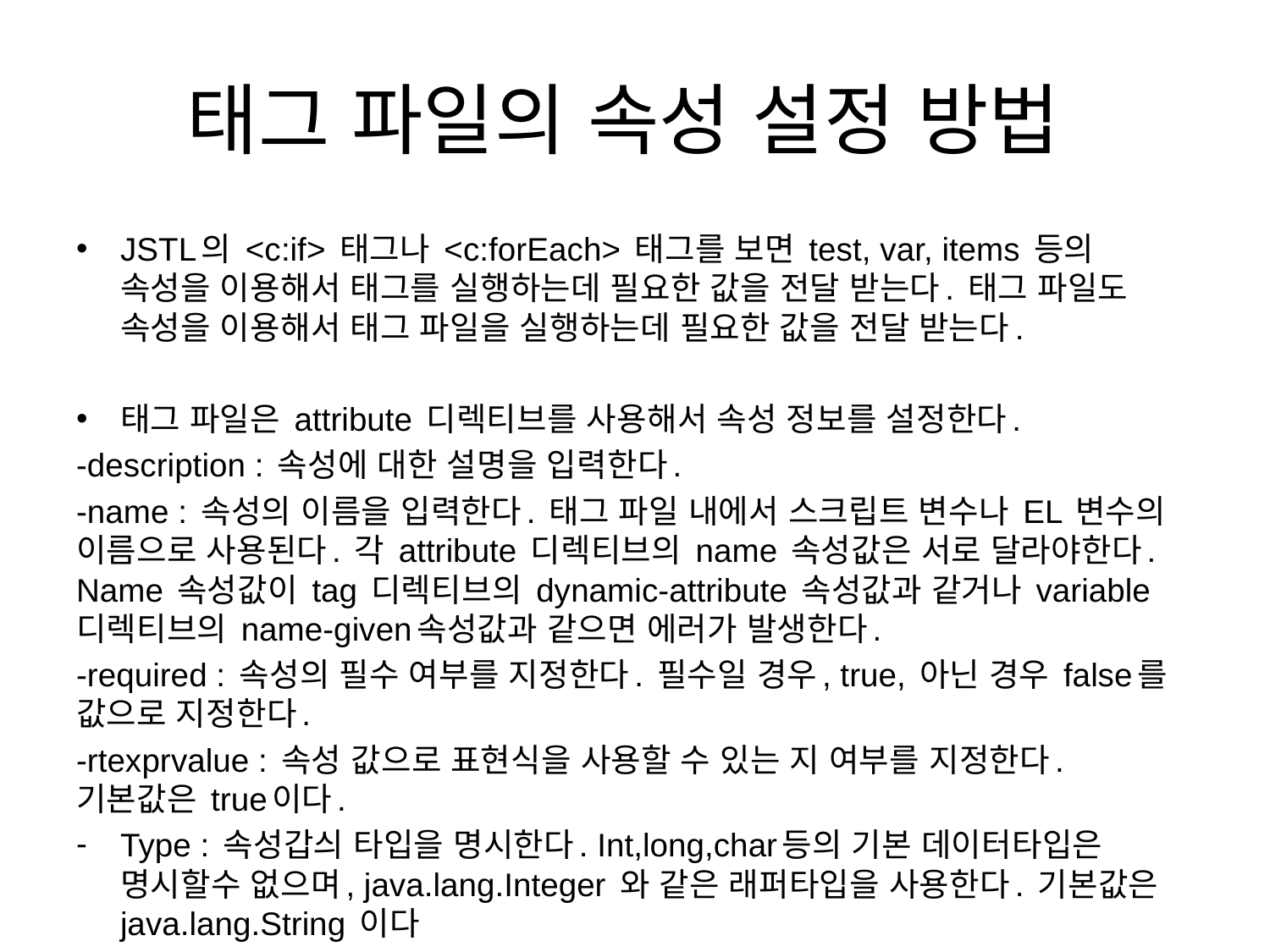

# 태그 파일의 속성 설정 방법
JSTL의 <c:if> 태그나 <c:forEach> 태그를 보면 test, var, items 등의 속성을 이용해서 태그를 실행하는데 필요한 값을 전달 받는다. 태그 파일도 속성을 이용해서 태그 파일을 실행하는데 필요한 값을 전달 받는다.

태그 파일은 attribute 디렉티브를 사용해서 속성 정보를 설정한다.
-description : 속성에 대한 설명을 입력한다.
-name : 속성의 이름을 입력한다. 태그 파일 내에서 스크립트 변수나 EL 변수의 이름으로 사용된다. 각 attribute 디렉티브의 name 속성값은 서로 달라야한다. Name 속성값이 tag 디렉티브의 dynamic-attribute 속성값과 같거나 variable 디렉티브의 name-given속성값과 같으면 에러가 발생한다.
-required : 속성의 필수 여부를 지정한다. 필수일 경우, true, 아닌 경우 false를 값으로 지정한다.
-rtexprvalue : 속성 값으로 표현식을 사용할 수 있는 지 여부를 지정한다. 기본값은 true이다.
Type : 속성갑싀 타입을 명시한다. Int,long,char등의 기본 데이터타입은 명시할수 없으며, java.lang.Integer 와 같은 래퍼타입을 사용한다. 기본값은 java.lang.String 이다
-fragment : <jsp:attribute> 액션 태그로 속성값을 전달할 때 이 값을 true로 지정한다.